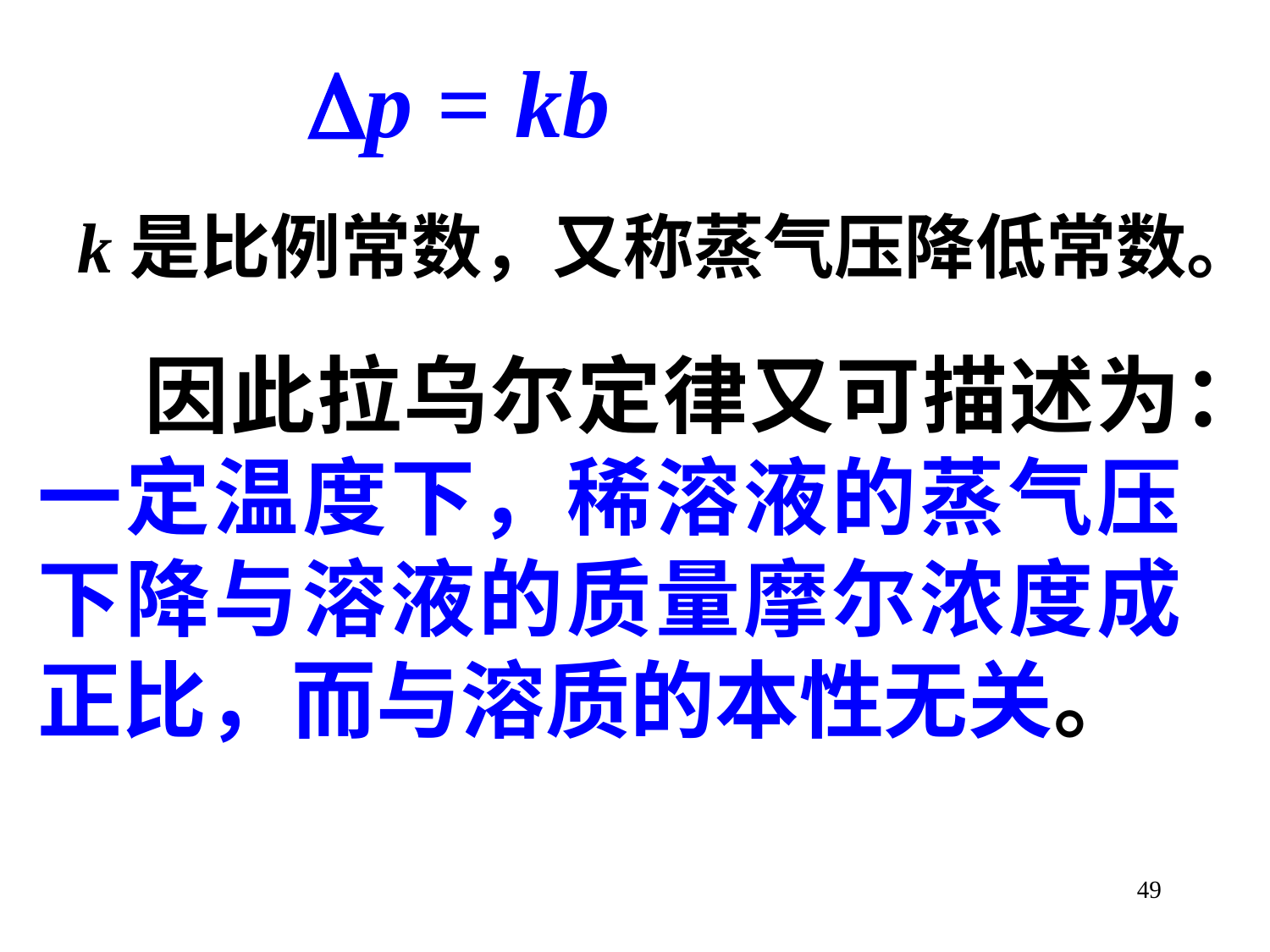

Δp = kb
k是比例常数，又称蒸气压降低常数。
    因此拉乌尔定律又可描述为：一定温度下，稀溶液的蒸气压下降与溶液的质量摩尔浓度成正比，而与溶质的本性无关。
49